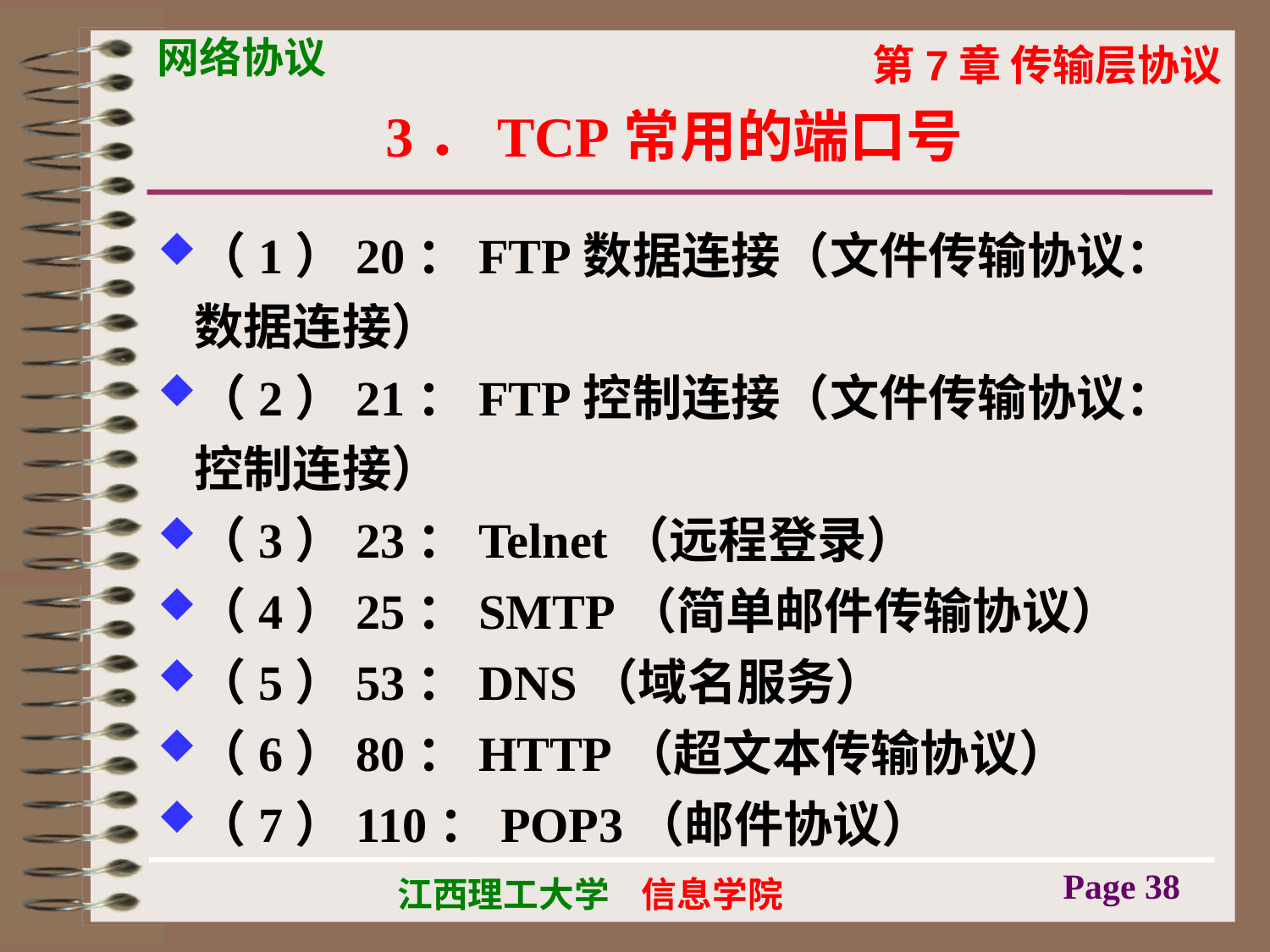

# 3．TCP常用的端口号
（1）20：FTP数据连接（文件传输协议：数据连接）
（2）21：FTP控制连接（文件传输协议：控制连接）
（3）23：Telnet（远程登录）
（4）25：SMTP（简单邮件传输协议）
（5）53：DNS（域名服务）
（6）80：HTTP（超文本传输协议）
（7）110：POP3（邮件协议）
Page 38